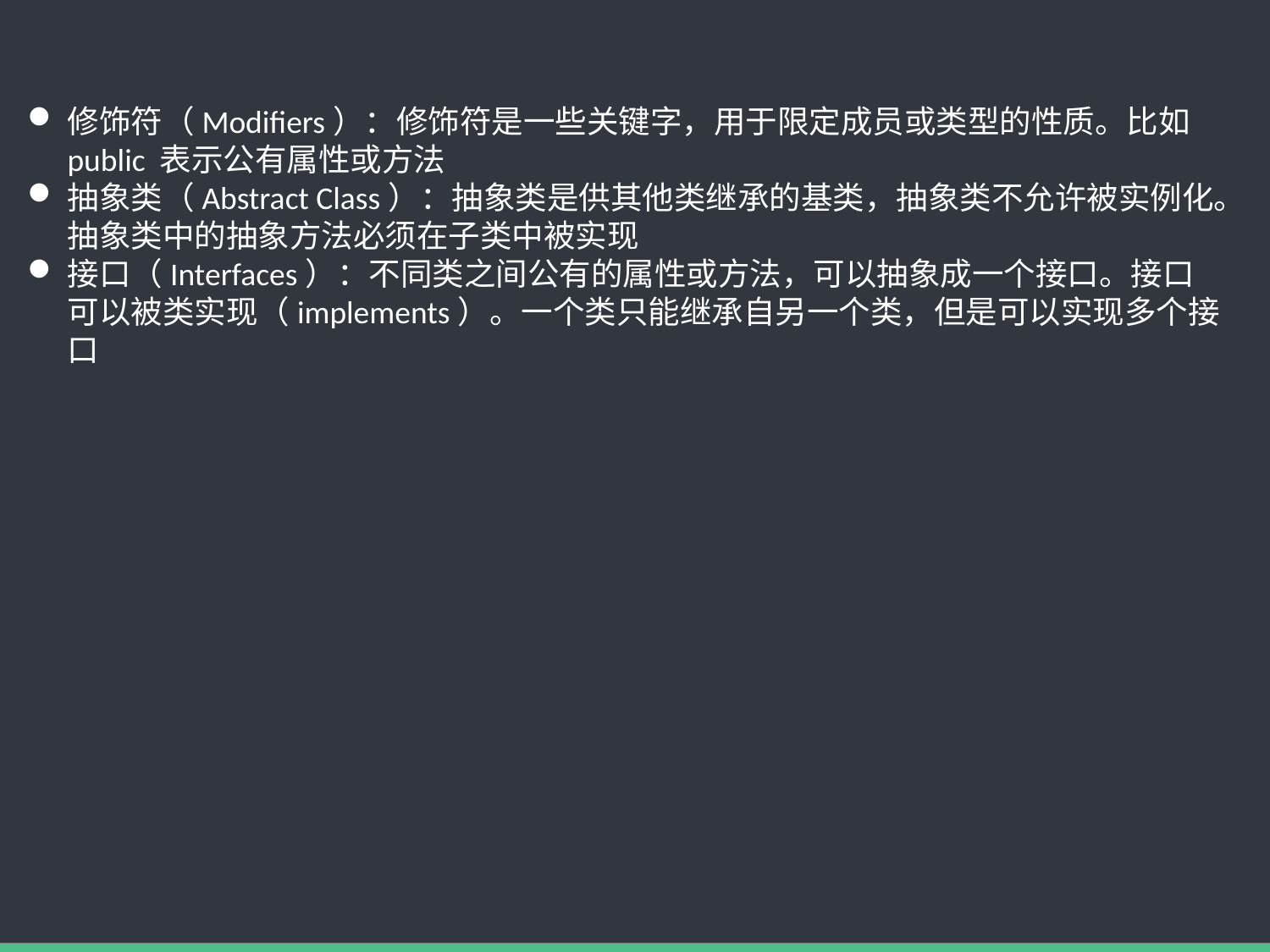

修饰符（Modifiers）：修饰符是一些关键字，用于限定成员或类型的性质。比如 public 表示公有属性或方法
抽象类（Abstract Class）：抽象类是供其他类继承的基类，抽象类不允许被实例化。抽象类中的抽象方法必须在子类中被实现
接口（Interfaces）：不同类之间公有的属性或方法，可以抽象成一个接口。接口可以被类实现（implements）。一个类只能继承自另一个类，但是可以实现多个接口